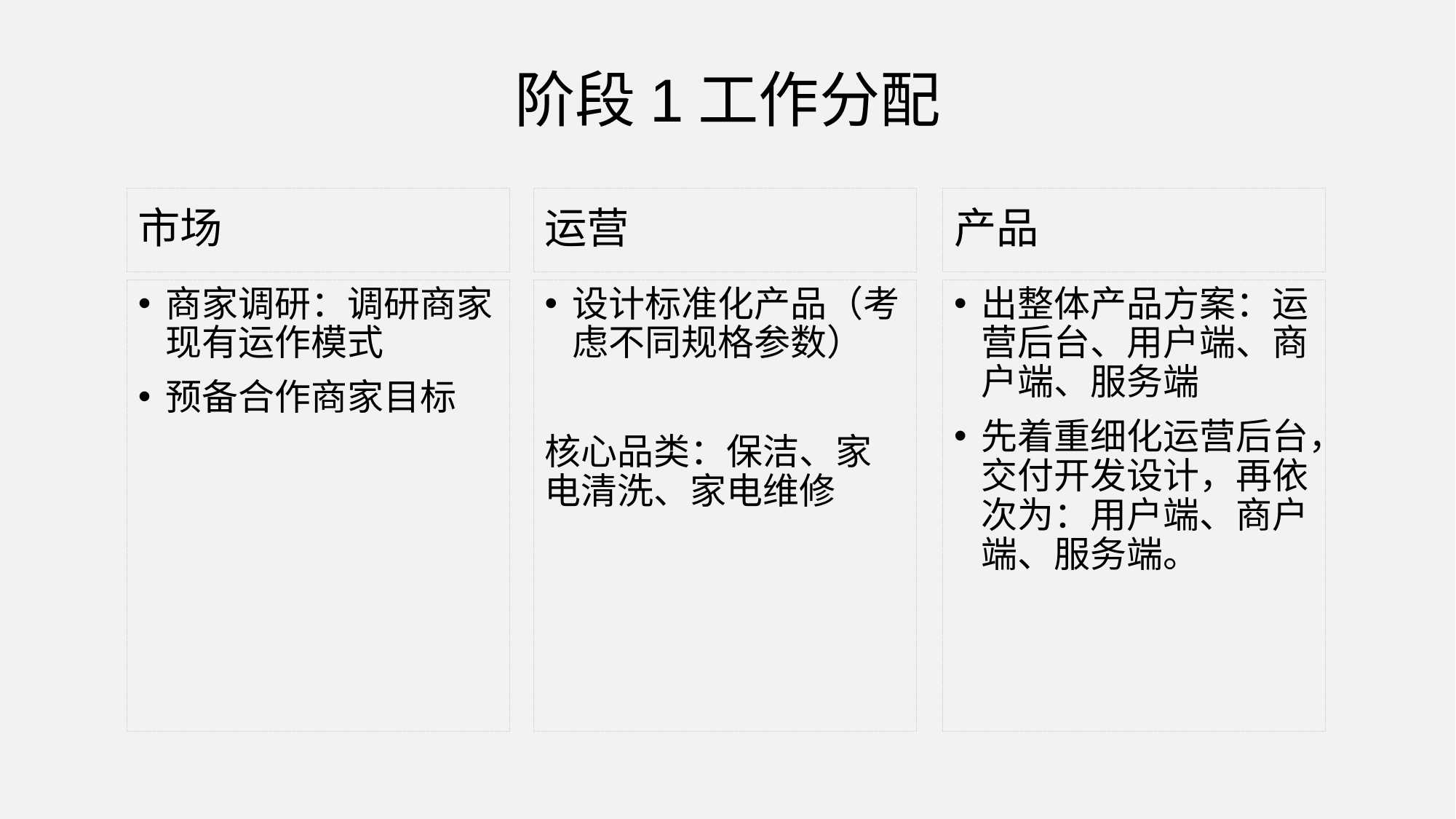

阶段1工作分配
运营
市场
产品
商家调研：调研商家现有运作模式
预备合作商家目标
设计标准化产品（考虑不同规格参数）

核心品类：保洁、家电清洗、家电维修

出整体产品方案：运营后台、用户端、商户端、服务端
先着重细化运营后台，交付开发设计，再依次为：用户端、商户端、服务端。